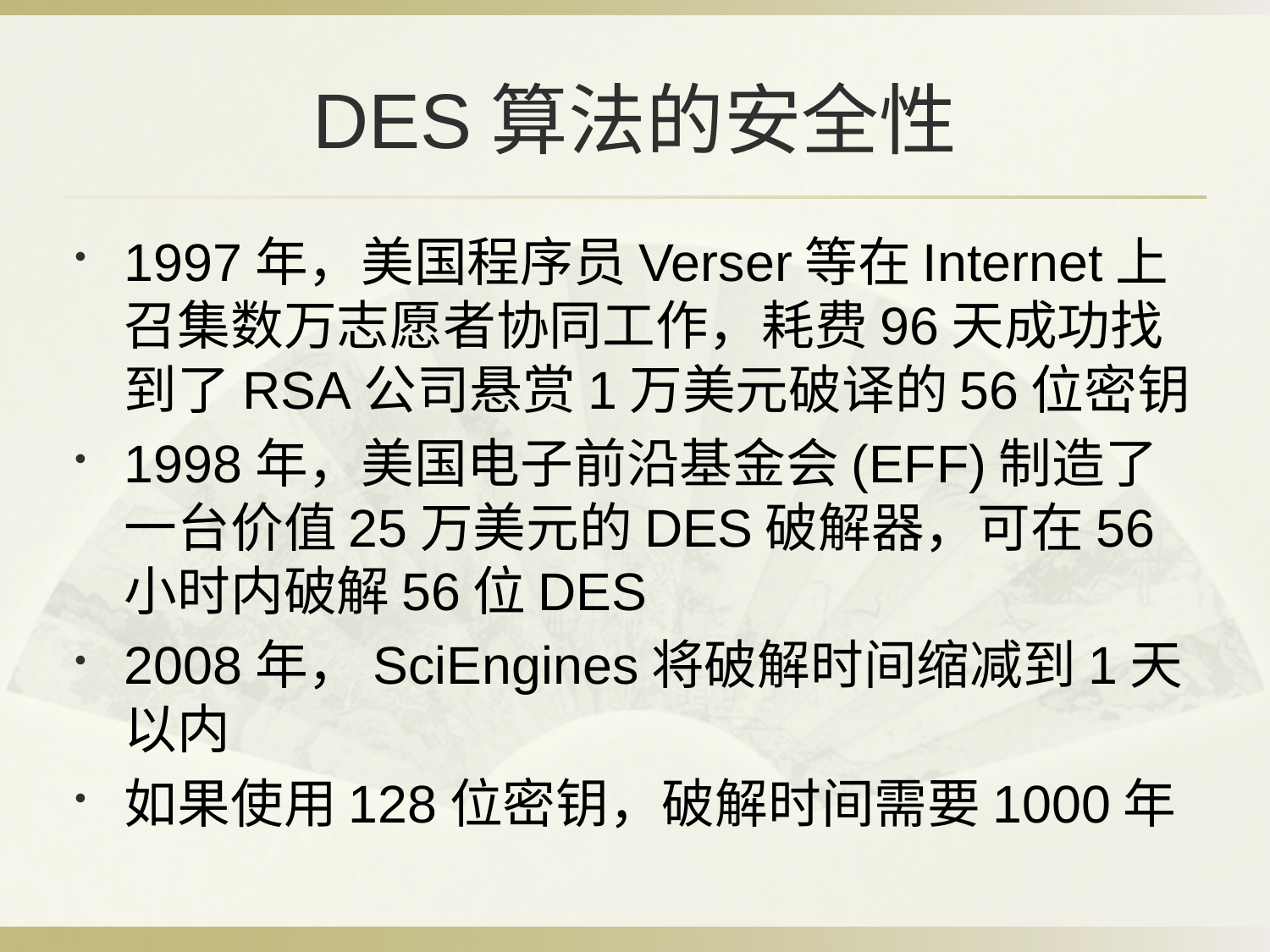

# DES算法的安全性
1997年，美国程序员Verser等在Internet上召集数万志愿者协同工作，耗费96天成功找到了RSA公司悬赏1万美元破译的56位密钥
1998年，美国电子前沿基金会(EFF)制造了一台价值25万美元的DES破解器，可在56小时内破解56位DES
2008年，SciEngines将破解时间缩减到1天以内
如果使用128位密钥，破解时间需要1000年